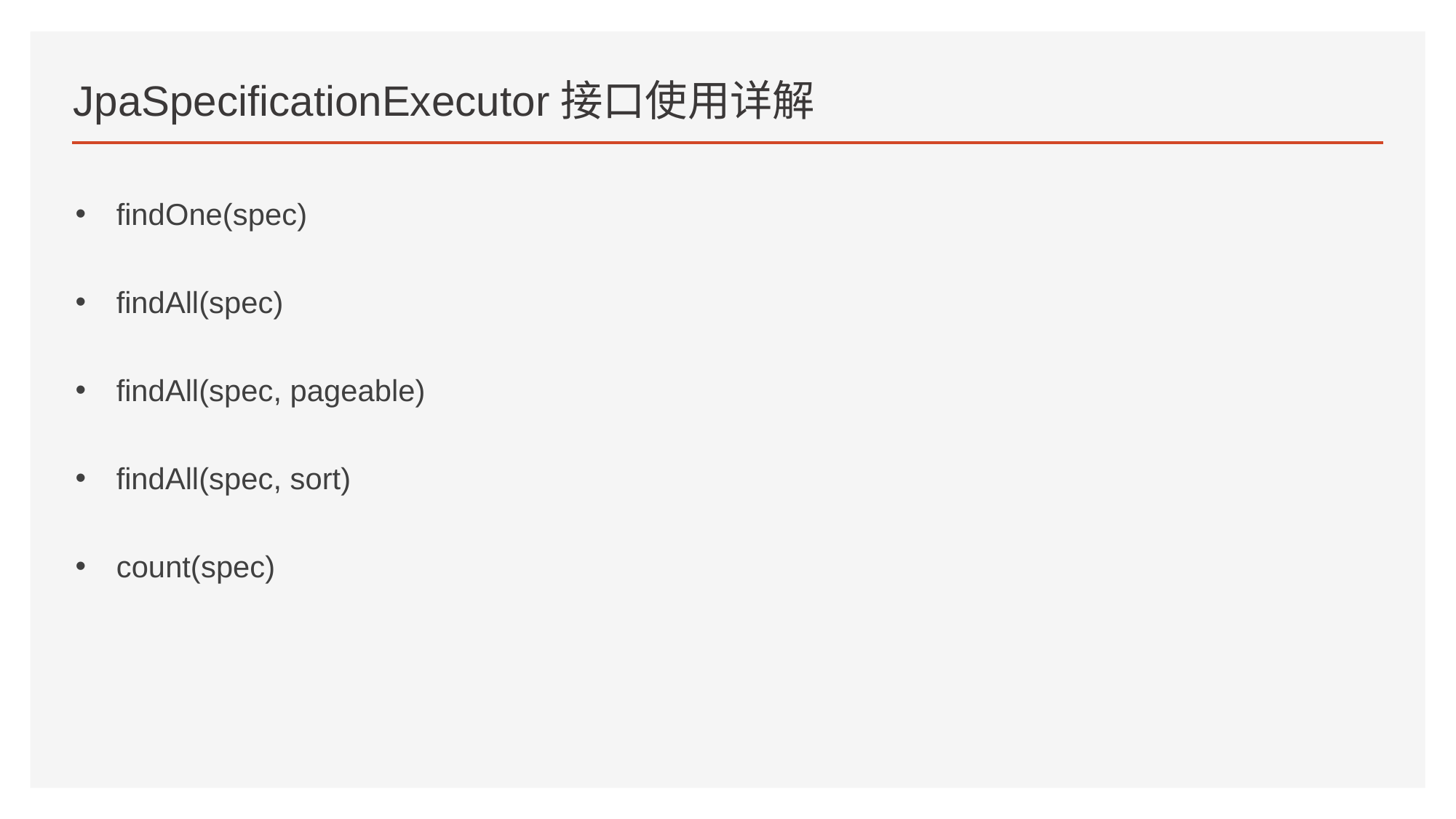

# JpaSpecificationExecutor接口使用详解
findOne(spec)
findAll(spec)
findAll(spec, pageable)
findAll(spec, sort)
count(spec)